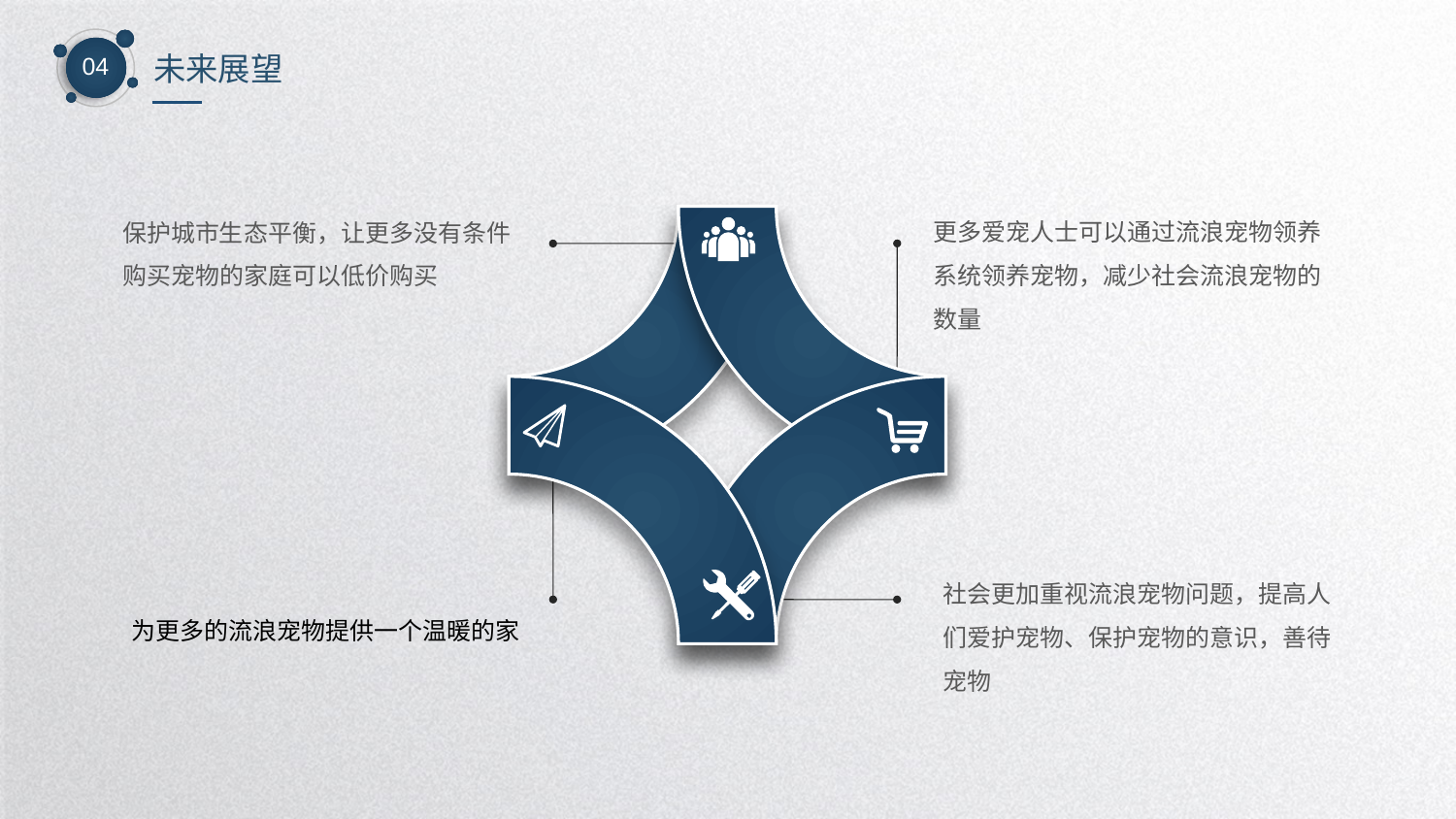

未来展望
04
更多爱宠人士可以通过流浪宠物领养系统领养宠物，减少社会流浪宠物的数量
保护城市生态平衡，让更多没有条件购买宠物的家庭可以低价购买

社会更加重视流浪宠物问题，提高人们爱护宠物、保护宠物的意识，善待宠物

为更多的流浪宠物提供一个温暖的家